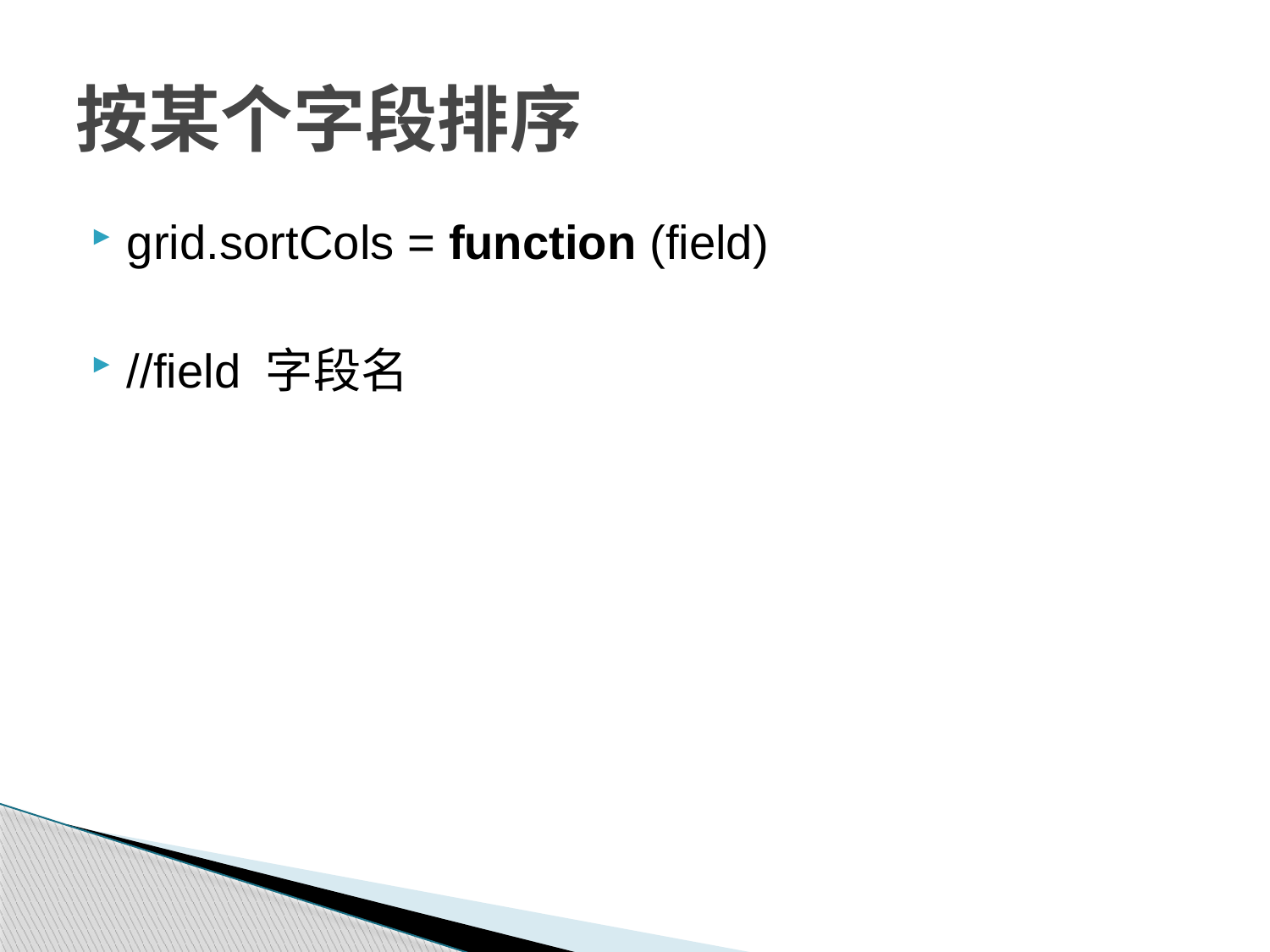

# 按某个字段排序
grid.sortCols = function (field)

//field 字段名